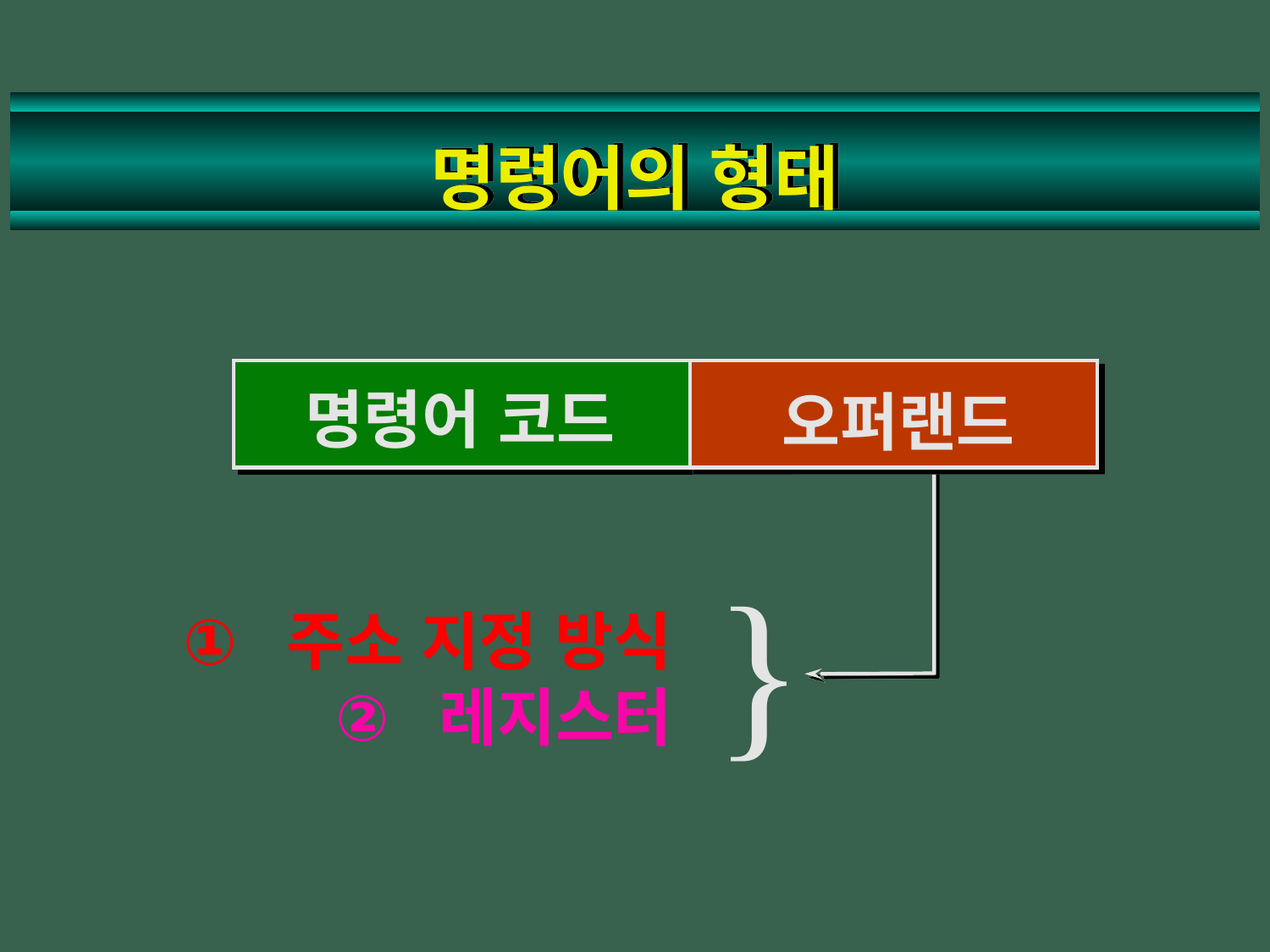

# 명령어의 형태

명령어 코드
오퍼랜드

}
주소 지정 방식
레지스터